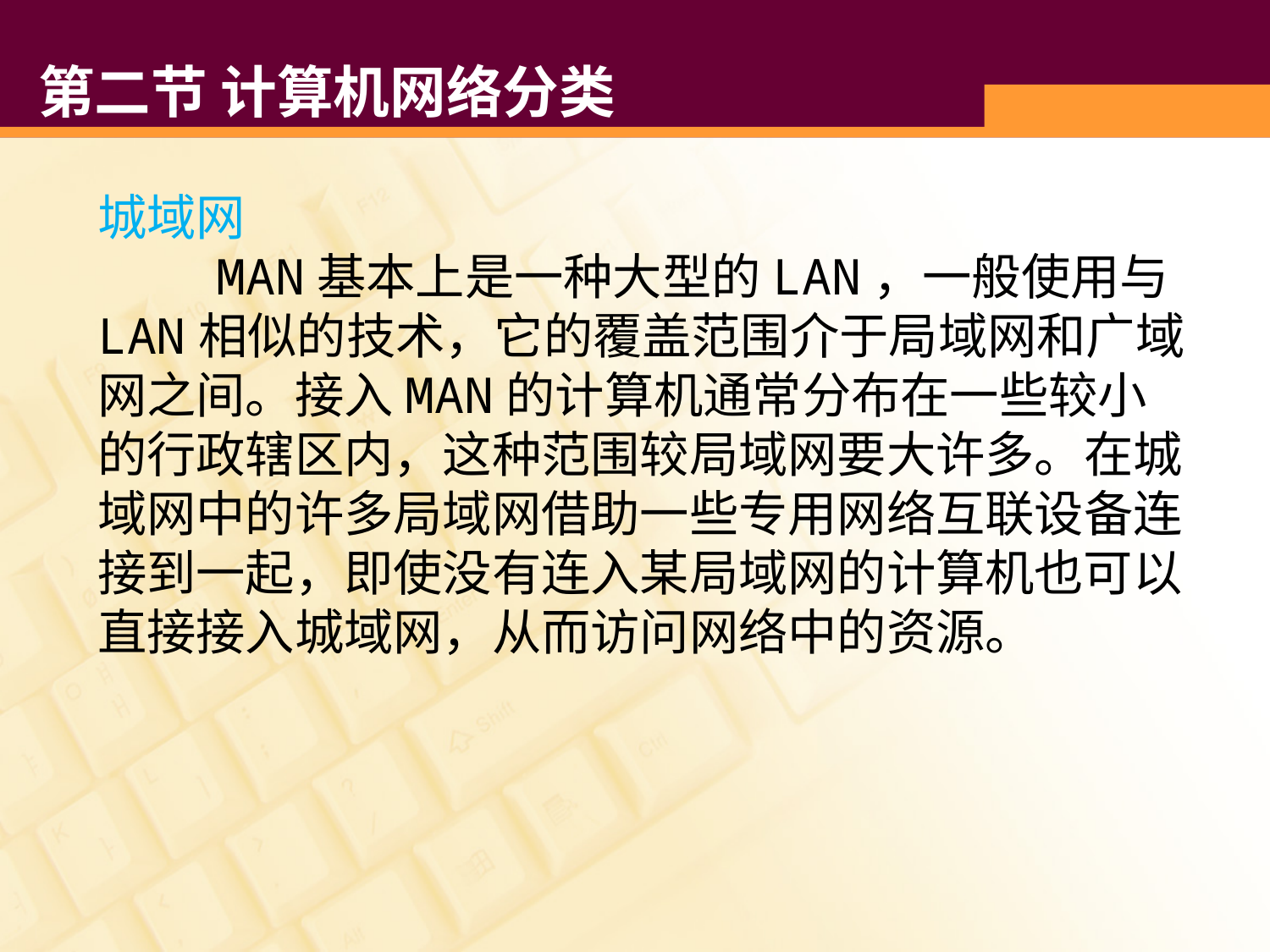

# 第二节 计算机网络分类
城域网
    MAN基本上是一种大型的LAN，一般使用与LAN相似的技术，它的覆盖范围介于局域网和广域网之间。接入MAN的计算机通常分布在一些较小的行政辖区内，这种范围较局域网要大许多。在城域网中的许多局域网借助一些专用网络互联设备连接到一起，即使没有连入某局域网的计算机也可以直接接入城域网，从而访问网络中的资源。